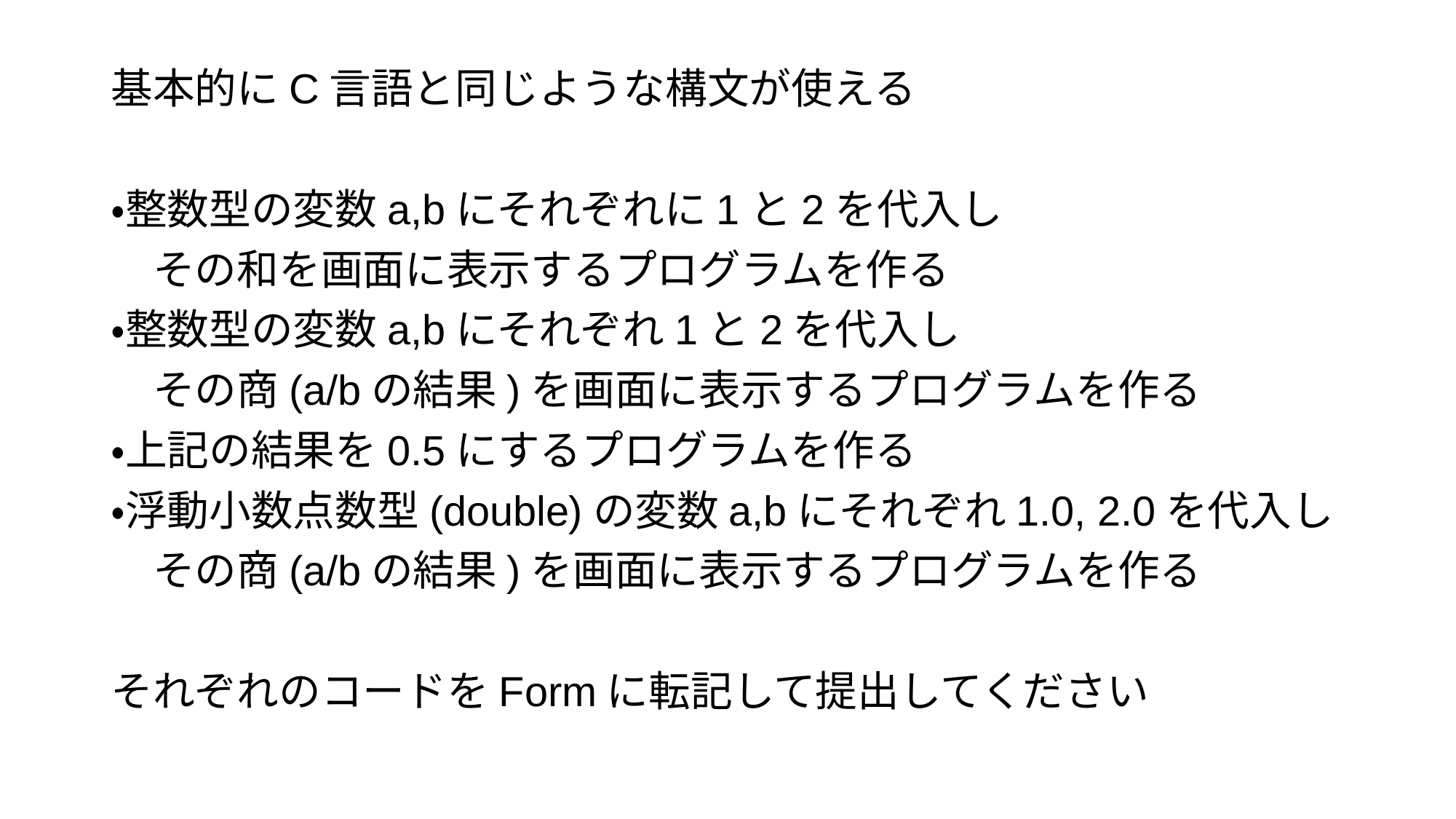

基本的にC言語と同じような構文が使える

・整数型の変数a,bにそれぞれに1と2を代入し
　その和を画面に表示するプログラムを作る
・整数型の変数a,bにそれぞれ1と2を代入し
　その商(a/bの結果)を画面に表示するプログラムを作る
・上記の結果を0.5にするプログラムを作る
・浮動小数点数型(double)の変数a,bにそれぞれ1.0, 2.0を代入し
　その商(a/bの結果)を画面に表示するプログラムを作る

それぞれのコードをFormに転記して提出してください